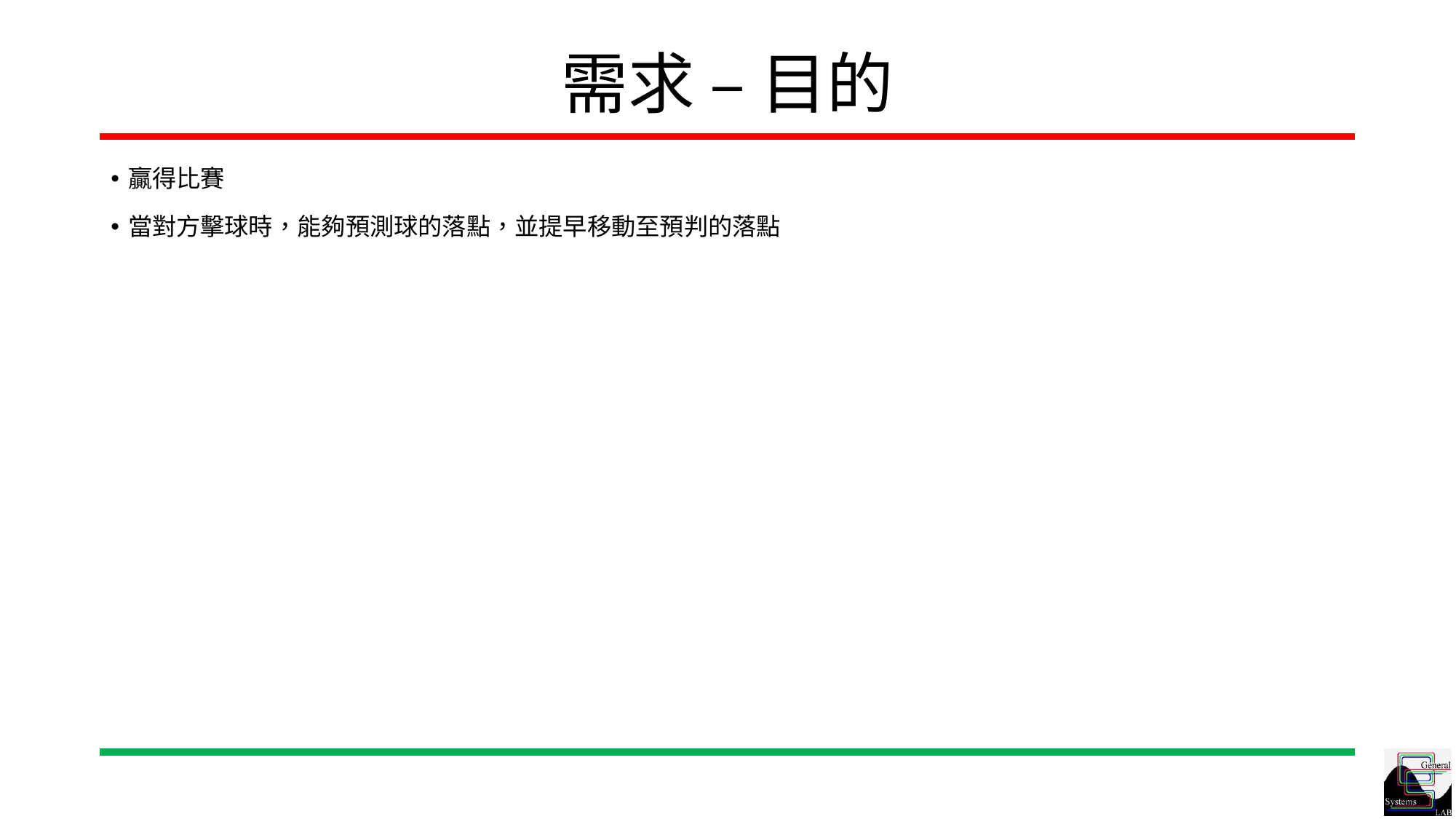

# 需求 – 目的
贏得比賽
當對方擊球時，能夠預測球的落點，並提早移動至預判的落點